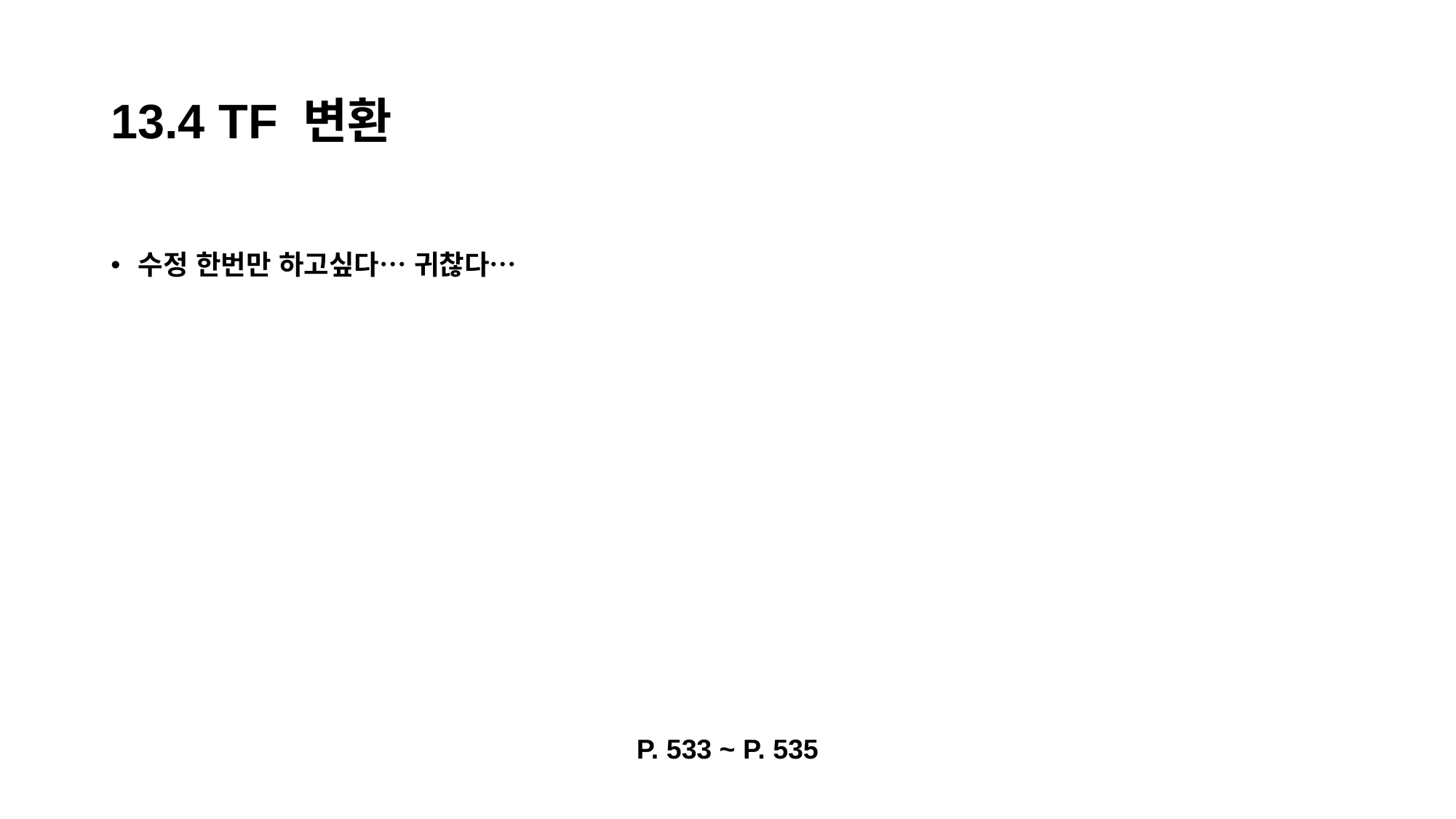

# 13.4 TF 변환
수정 한번만 하고싶다… 귀찮다…

P. 533 ~ P. 535